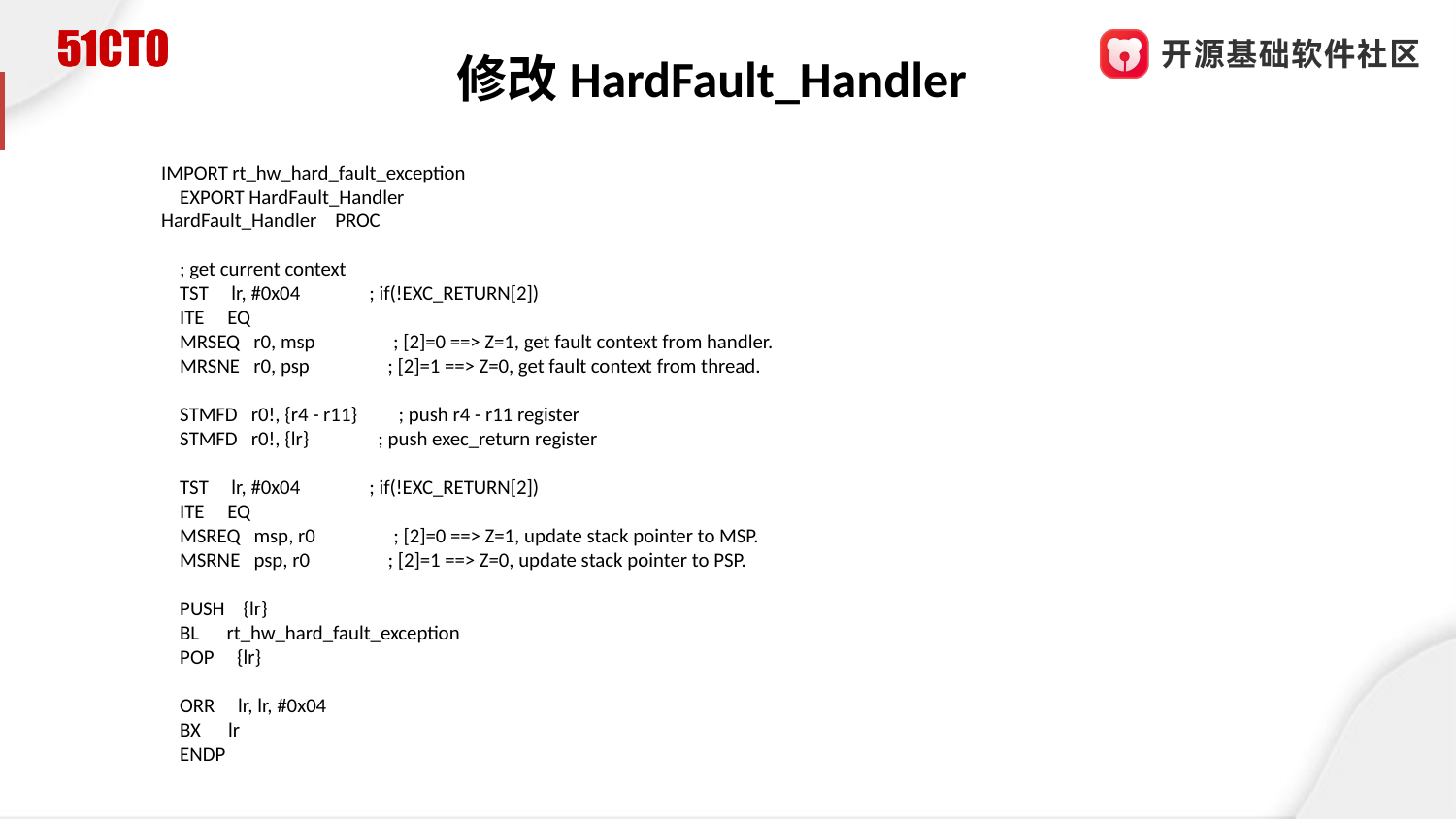

修改HardFault_Handler
IMPORT rt_hw_hard_fault_exception
    EXPORT HardFault_Handler
HardFault_Handler    PROC

    ; get current context
    TST     lr, #0x04               ; if(!EXC_RETURN[2])
    ITE     EQ
    MRSEQ   r0, msp                 ; [2]=0 ==> Z=1, get fault context from handler.
    MRSNE   r0, psp                 ; [2]=1 ==> Z=0, get fault context from thread.

    STMFD   r0!, {r4 - r11}         ; push r4 - r11 register
    STMFD   r0!, {lr}               ; push exec_return register

    TST     lr, #0x04               ; if(!EXC_RETURN[2])
    ITE     EQ
    MSREQ   msp, r0                 ; [2]=0 ==> Z=1, update stack pointer to MSP.
    MSRNE   psp, r0                 ; [2]=1 ==> Z=0, update stack pointer to PSP.

    PUSH    {lr}
    BL      rt_hw_hard_fault_exception
    POP     {lr}

    ORR     lr, lr, #0x04
    BX      lr
    ENDP